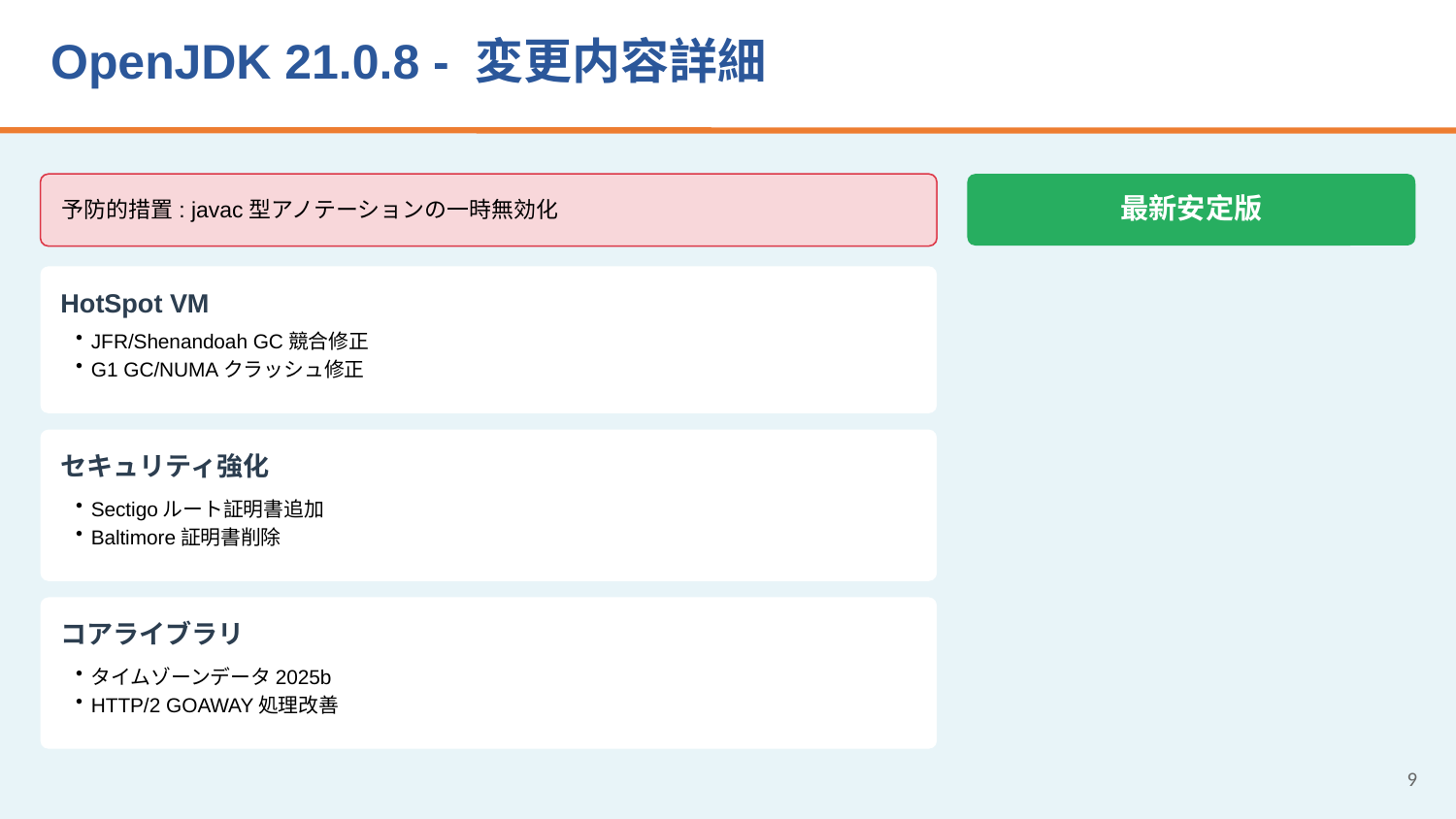

OpenJDK 21.0.8 - 変更内容詳細

最新安定版
予防的措置: javac型アノテーションの一時無効化

HotSpot VM
JFR/Shenandoah GC競合修正
G1 GC/NUMAクラッシュ修正

セキュリティ強化
Sectigoルート証明書追加
Baltimore証明書削除

コアライブラリ
タイムゾーンデータ2025b
HTTP/2 GOAWAY処理改善
9